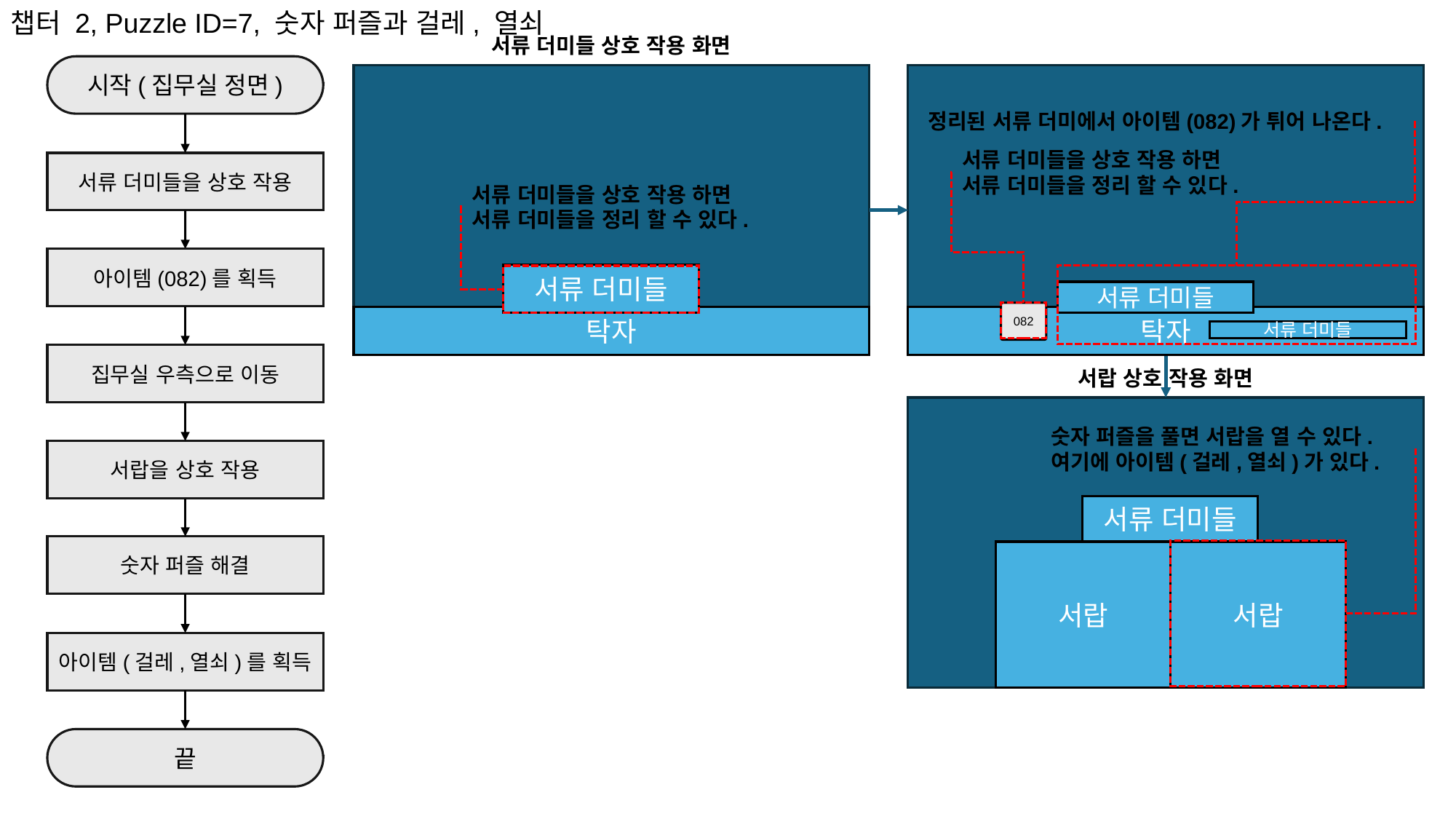

챕터 2, Puzzle ID=7, 숫자 퍼즐과 걸레, 열쇠
서류 더미들 상호 작용 화면
시작(집무실 정면)

정리된 서류 더미에서 아이템(082)가 튀어 나온다.
서류 더미들을 상호 작용 하면 서류 더미들을 정리 할 수 있다.
서류 더미들을 상호 작용
서류 더미들을 상호 작용 하면 서류 더미들을 정리 할 수 있다.
아이템(082)를 획득
서류 더미들

서류 더미들

082
탁자
탁자
서류 더미들
집무실 우측으로 이동
서랍 상호 작용 화면

숫자 퍼즐을 풀면 서랍을 열 수 있다.
여기에 아이템(걸레,열쇠)가 있다.
서랍을 상호 작용
서류 더미들
숫자 퍼즐 해결

서랍
서랍
아이템(걸레,열쇠)를 획득
끝